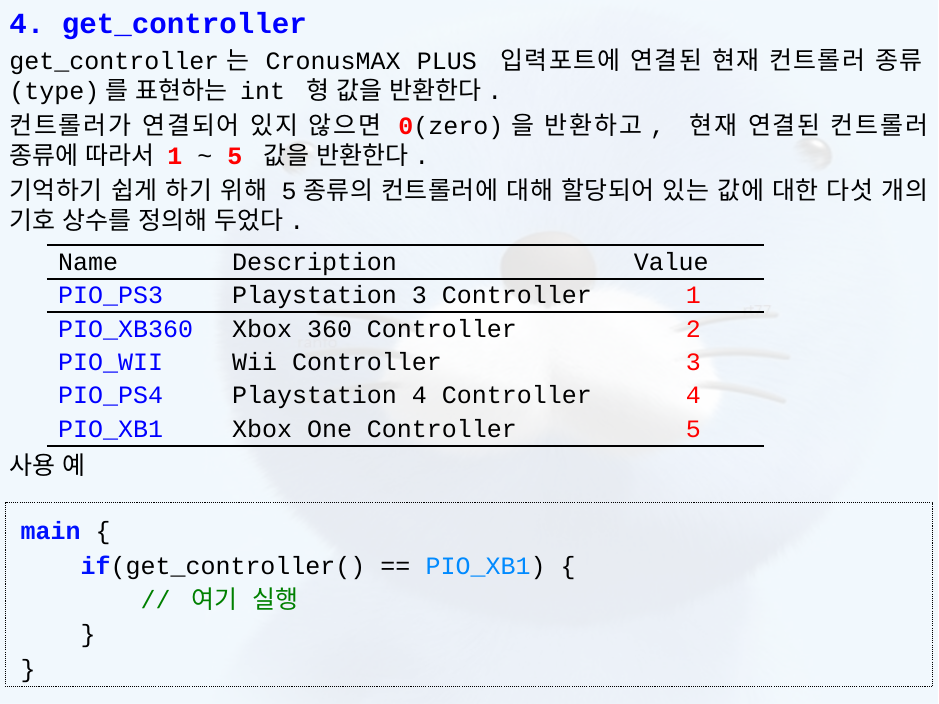

4. get_controller
get_controller는 CronusMAX PLUS 입력포트에 연결된 현재 컨트롤러 종류(type)를 표현하는 int 형 값을 반환한다.
컨트롤러가 연결되어 있지 않으면 0(zero)을 반환하고, 현재 연결된 컨트롤러 종류에 따라서 1 ~ 5 값을 반환한다.
기억하기 쉽게 하기 위해 5종류의 컨트롤러에 대해 할당되어 있는 값에 대한 다섯 개의 기호 상수를 정의해 두었다.

사용 예

| Name | Description | Value |
| --- | --- | --- |
| PIO\_PS3 | Playstation 3 Controller | 1 |
| PIO\_XB360 | Xbox 360 Controller | 2 |
| PIO\_WII | Wii Controller | 3 |
| PIO\_PS4 | Playstation 4 Controller | 4 |
| PIO\_XB1 | Xbox One Controller | 5 |
main {
    if(get_controller() == PIO_XB1) {
        // 여기 실행
    }
}